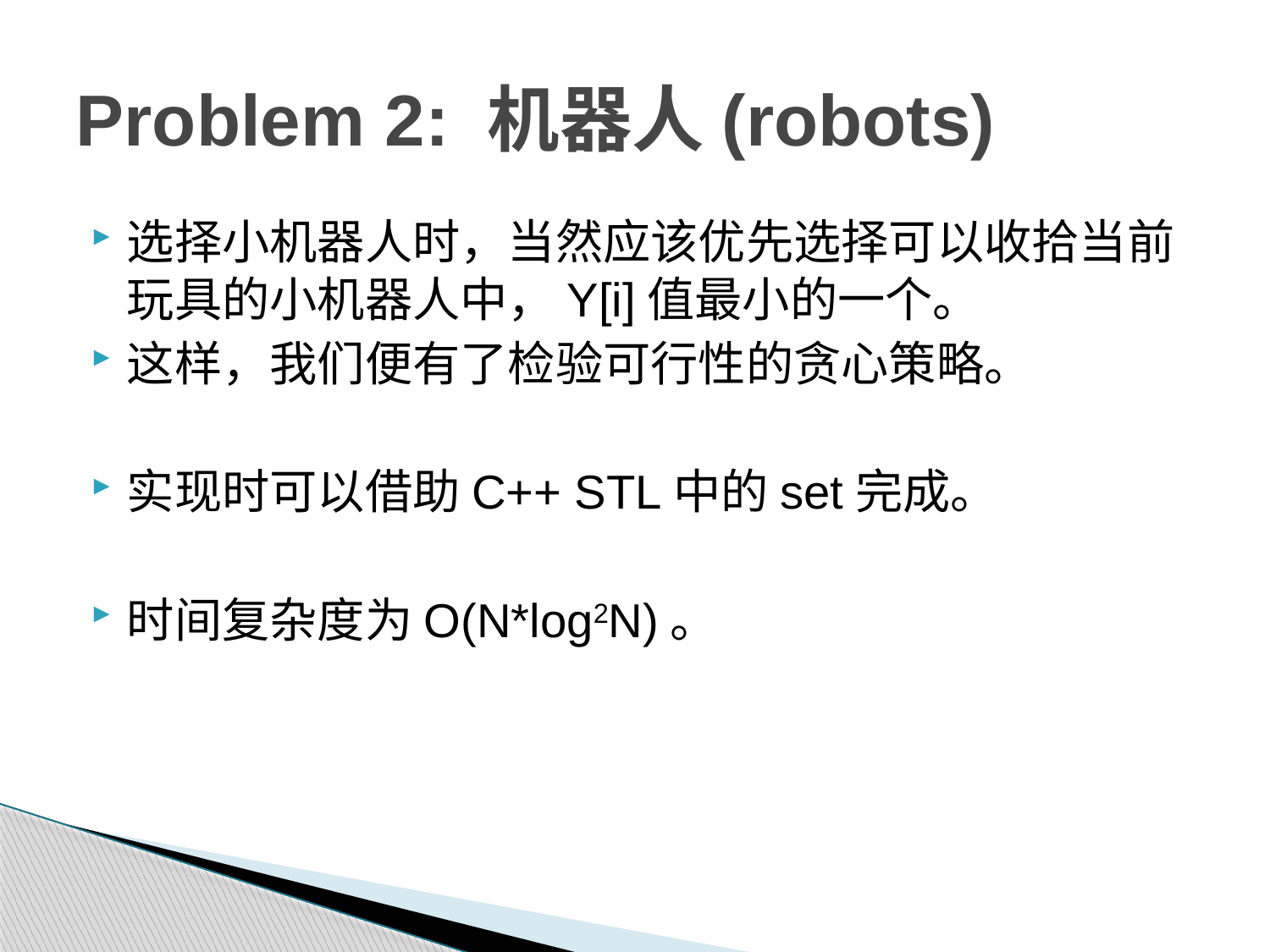

# Problem 2: 机器人(robots)
选择小机器人时，当然应该优先选择可以收拾当前玩具的小机器人中，Y[i]值最小的一个。
这样，我们便有了检验可行性的贪心策略。

实现时可以借助C++ STL中的set完成。

时间复杂度为O(N*log2N)。